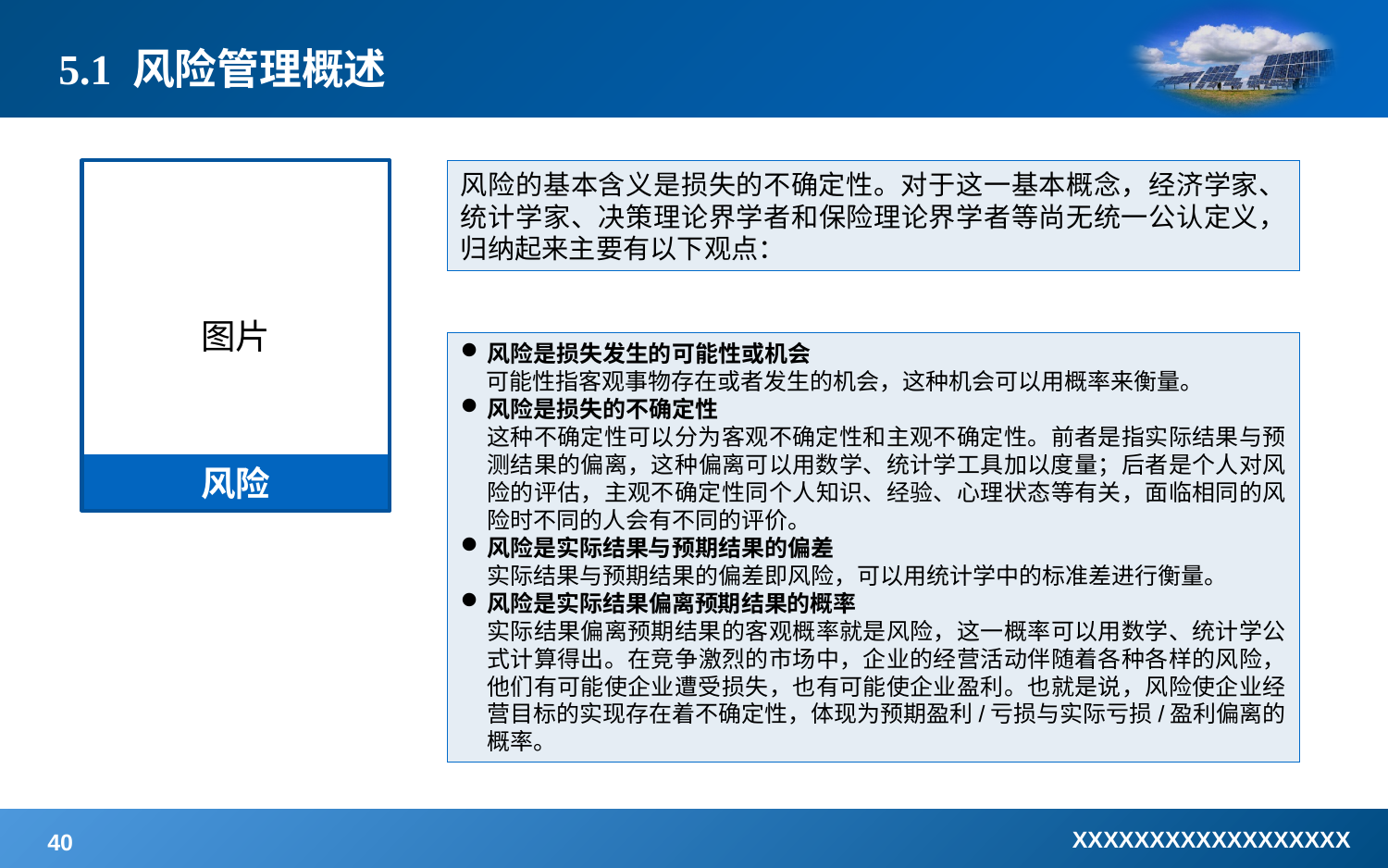

# 5.1 风险管理概述
图片
风险的基本含义是损失的不确定性。对于这一基本概念，经济学家、统计学家、决策理论界学者和保险理论界学者等尚无统一公认定义，归纳起来主要有以下观点：
风险是损失发生的可能性或机会
    可能性指客观事物存在或者发生的机会，这种机会可以用概率来衡量。
风险是损失的不确定性
这种不确定性可以分为客观不确定性和主观不确定性。前者是指实际结果与预测结果的偏离，这种偏离可以用数学、统计学工具加以度量；后者是个人对风险的评估，主观不确定性同个人知识、经验、心理状态等有关，面临相同的风险时不同的人会有不同的评价。
风险是实际结果与预期结果的偏差
实际结果与预期结果的偏差即风险，可以用统计学中的标准差进行衡量。
风险是实际结果偏离预期结果的概率
实际结果偏离预期结果的客观概率就是风险，这一概率可以用数学、统计学公式计算得出。在竞争激烈的市场中，企业的经营活动伴随着各种各样的风险，他们有可能使企业遭受损失，也有可能使企业盈利。也就是说，风险使企业经营目标的实现存在着不确定性，体现为预期盈利/亏损与实际亏损/盈利偏离的概率。
风险